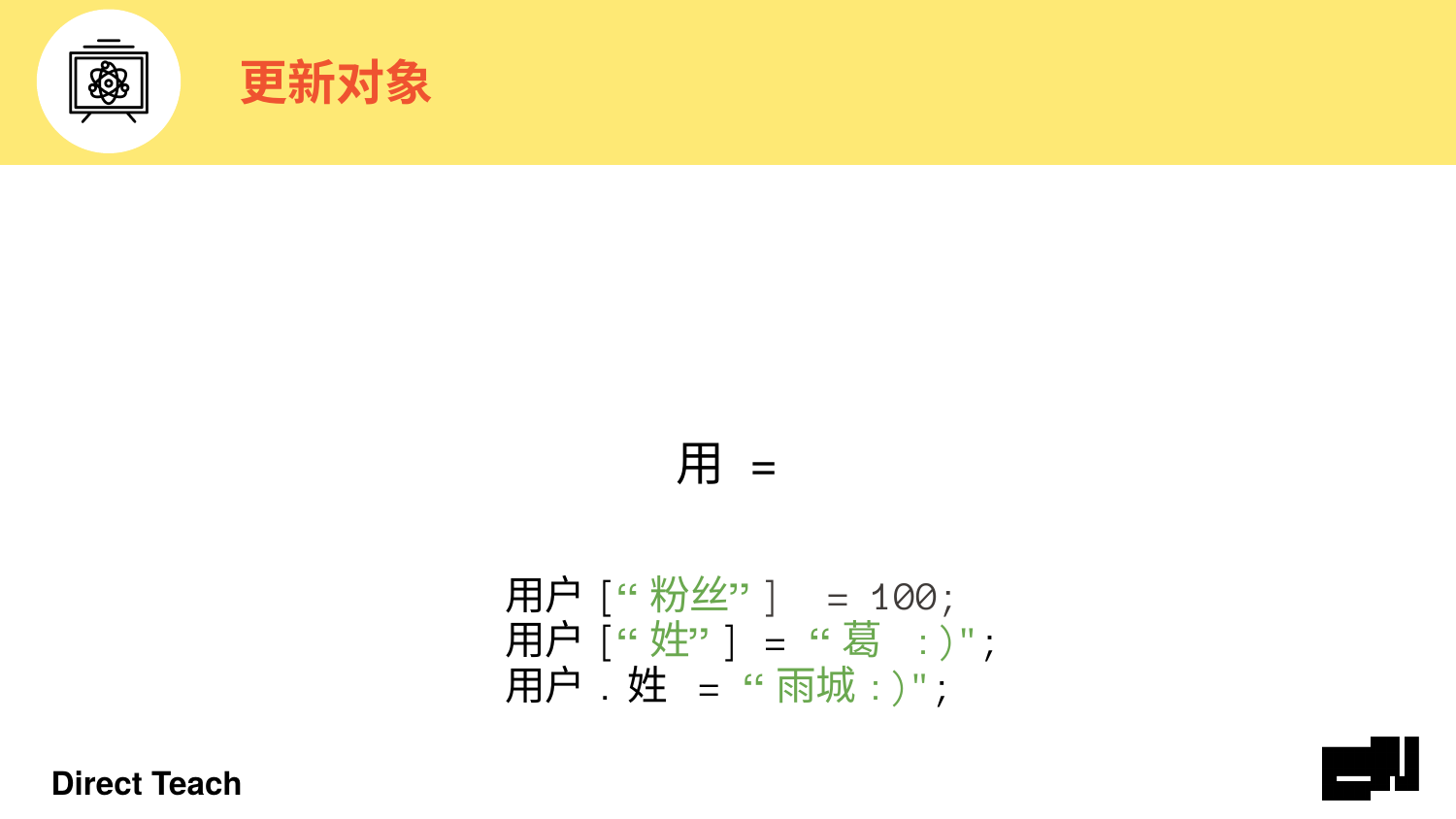

# 更新对象
用 =
用户[“粉丝”]  = 100;
用户[“姓”] = “葛 :)";;
用户.姓 = “雨城:)";;;